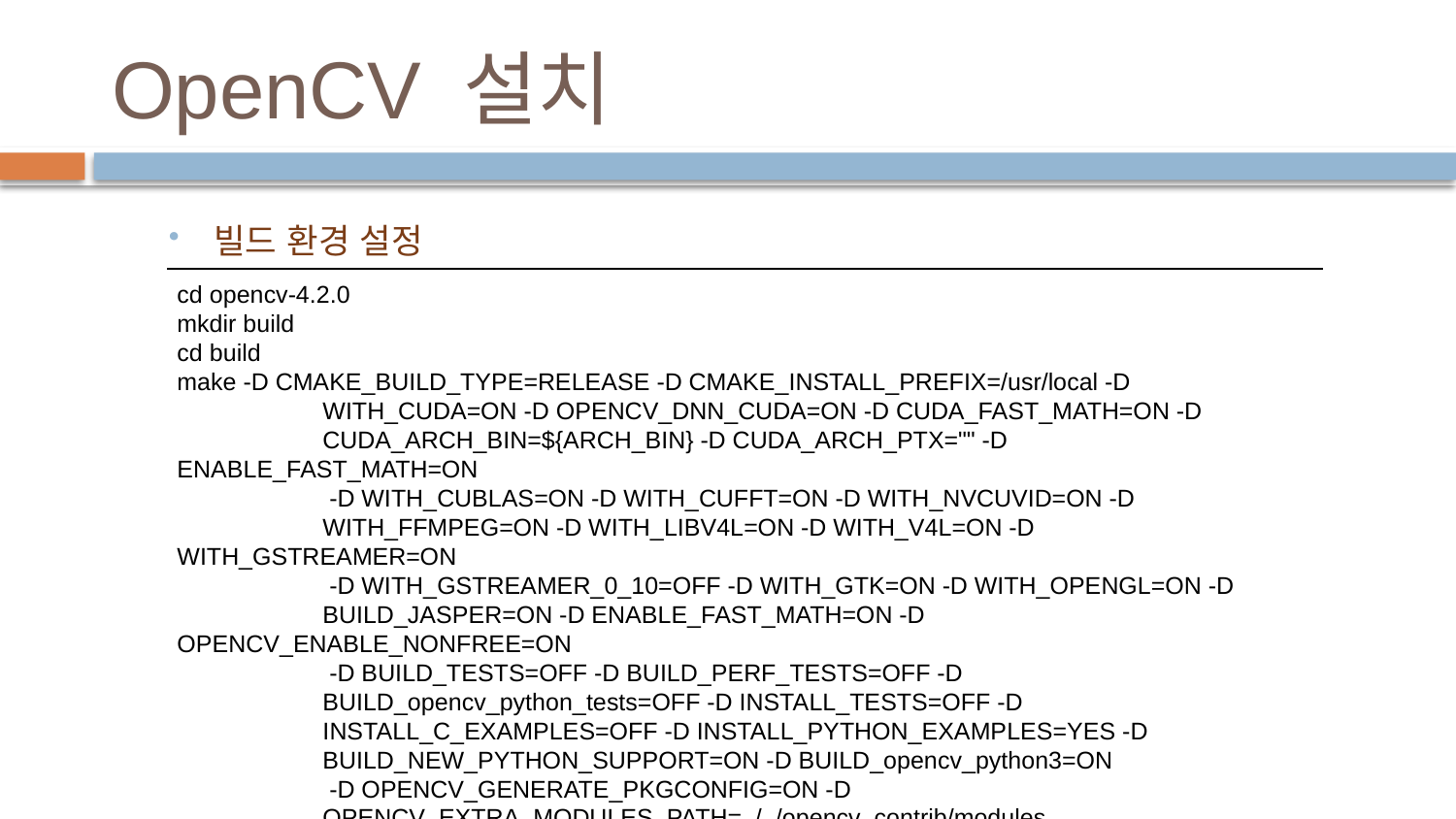

# OpenCV 설치
빌드 환경 설정
| cd opencv-4.2.0 mkdir build cd build make -D CMAKE\_BUILD\_TYPE=RELEASE -D CMAKE\_INSTALL\_PREFIX=/usr/local -D WITH\_CUDA=ON -D OPENCV\_DNN\_CUDA=ON -D CUDA\_FAST\_MATH=ON -D CUDA\_ARCH\_BIN=${ARCH\_BIN} -D CUDA\_ARCH\_PTX="" -D ENABLE\_FAST\_MATH=ON -D WITH\_CUBLAS=ON -D WITH\_CUFFT=ON -D WITH\_NVCUVID=ON -D WITH\_FFMPEG=ON -D WITH\_LIBV4L=ON -D WITH\_V4L=ON -D WITH\_GSTREAMER=ON -D WITH\_GSTREAMER\_0\_10=OFF -D WITH\_GTK=ON -D WITH\_OPENGL=ON -D BUILD\_JASPER=ON -D ENABLE\_FAST\_MATH=ON -D OPENCV\_ENABLE\_NONFREE=ON -D BUILD\_TESTS=OFF -D BUILD\_PERF\_TESTS=OFF -D BUILD\_opencv\_python\_tests=OFF -D INSTALL\_TESTS=OFF -D INSTALL\_C\_EXAMPLES=OFF -D INSTALL\_PYTHON\_EXAMPLES=YES -D BUILD\_NEW\_PYTHON\_SUPPORT=ON -D BUILD\_opencv\_python3=ON -D OPENCV\_GENERATE\_PKGCONFIG=ON -D OPENCV\_EXTRA\_MODULES\_PATH=../../opencv\_contrib/modules -D BUILD\_EXAMPLES=OFF -D WITH\_TBB=ON -D BUILD\_TBB=ON ../ |
| --- |